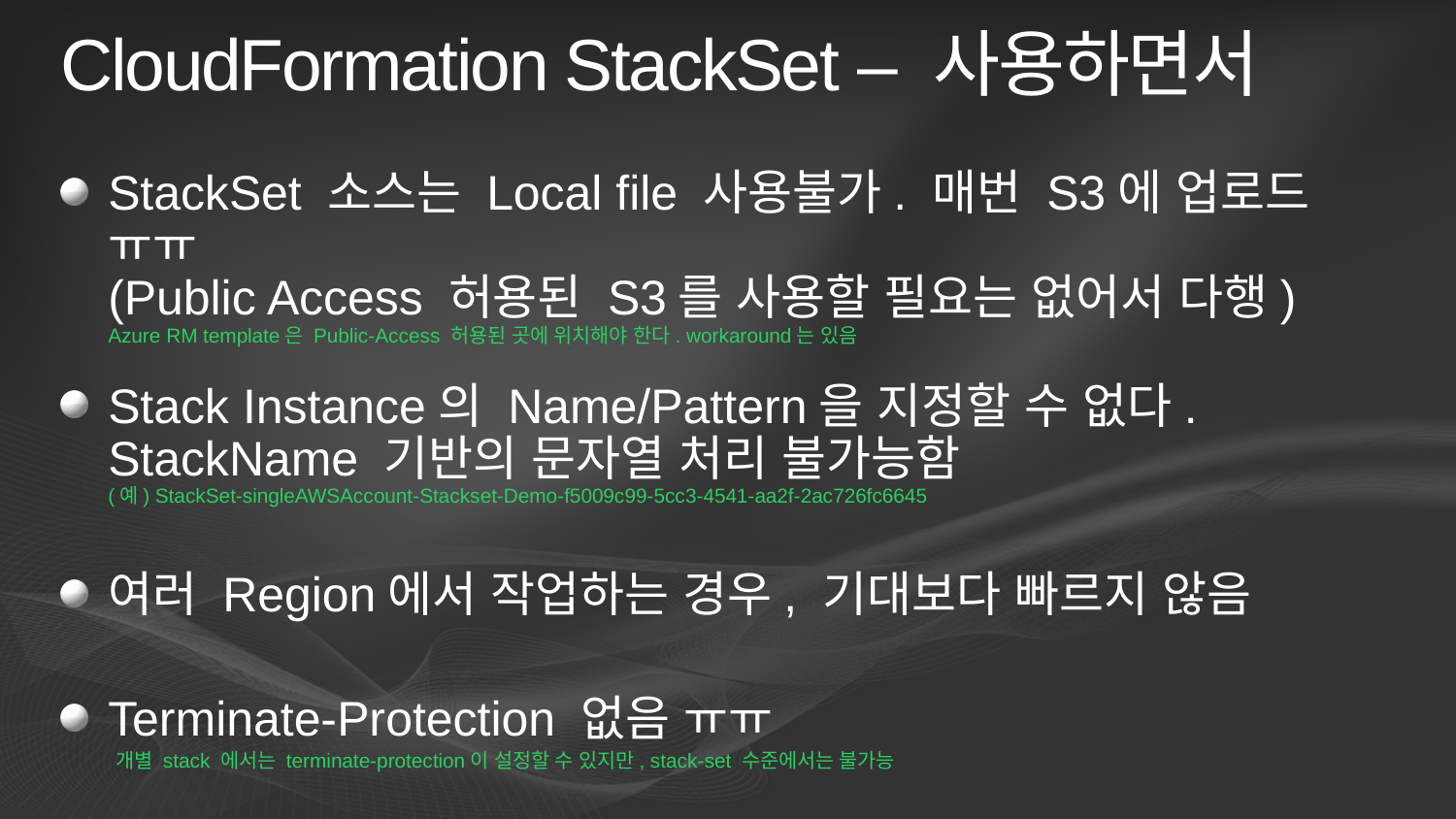

# CloudFormation StackSet – 사용하면서
StackSet 소스는 Local file 사용불가. 매번 S3에 업로드 ㅠㅠ
(Public Access 허용된 S3를 사용할 필요는 없어서 다행)
Azure RM template은 Public-Access 허용된 곳에 위치해야 한다. workaround는 있음
Stack Instance의 Name/Pattern을 지정할 수 없다.
StackName 기반의 문자열 처리 불가능함
(예) StackSet-singleAWSAccount-Stackset-Demo-f5009c99-5cc3-4541-aa2f-2ac726fc6645
여러 Region에서 작업하는 경우, 기대보다 빠르지 않음

Terminate-Protection 없음 ㅠㅠ
         개별 stack 에서는 terminate-protection이 설정할 수 있지만, stack-set 수준에서는 불가능